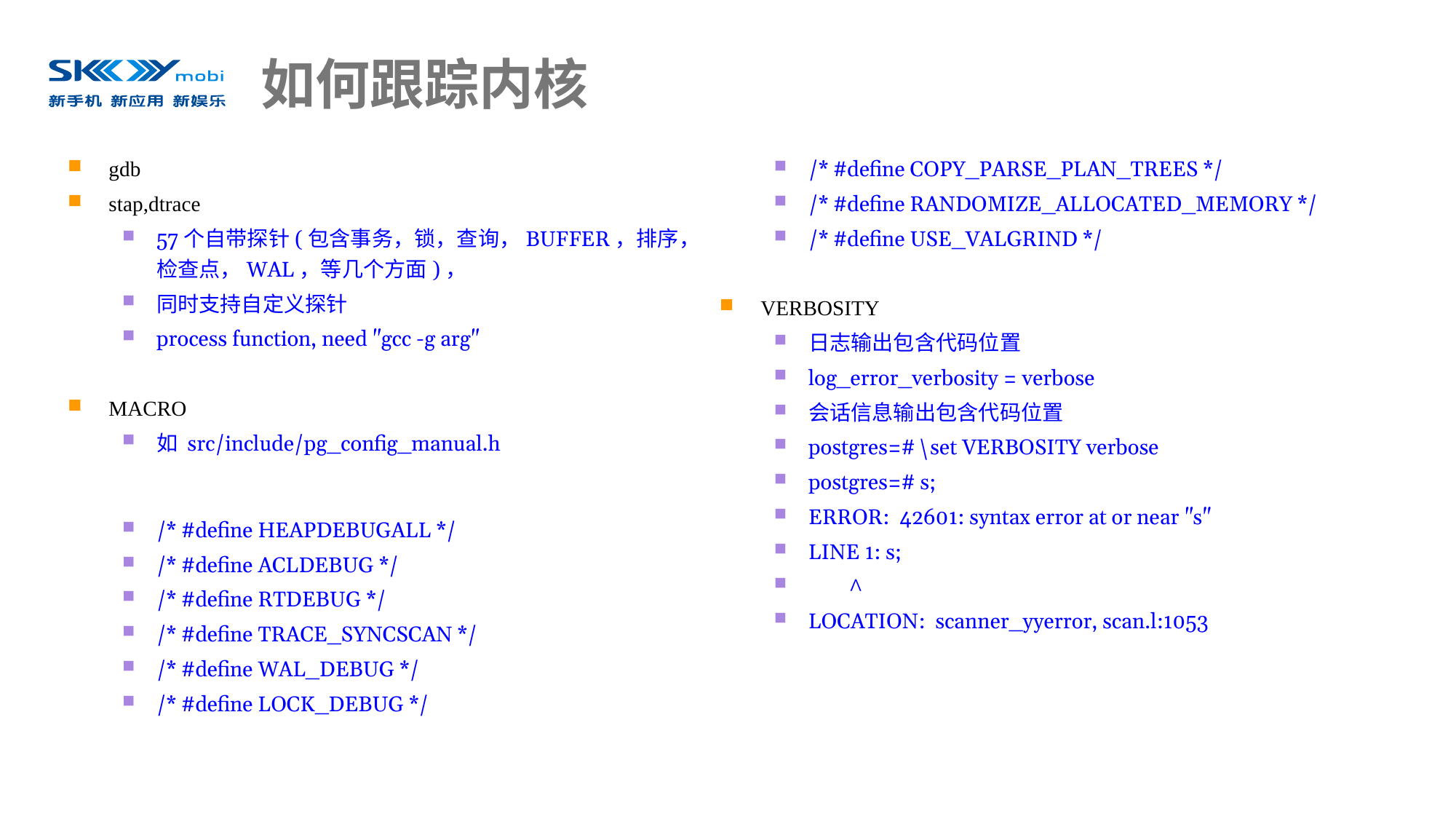

# 如何跟踪内核
gdb
stap,dtrace
57个自带探针(包含事务，锁，查询，BUFFER，排序，检查点，WAL，等几个方面)，
同时支持自定义探针
process function, need "gcc -g arg"

MACRO
如 src/include/pg_config_manual.h

/* #define HEAPDEBUGALL */
/* #define ACLDEBUG */
/* #define RTDEBUG */
/* #define TRACE_SYNCSCAN */
/* #define WAL_DEBUG */
/* #define LOCK_DEBUG */
/* #define COPY_PARSE_PLAN_TREES */
/* #define RANDOMIZE_ALLOCATED_MEMORY */
/* #define USE_VALGRIND */

VERBOSITY
日志输出包含代码位置
log_error_verbosity = verbose
会话信息输出包含代码位置
postgres=# \set VERBOSITY verbose
postgres=# s;
ERROR:  42601: syntax error at or near "s"
LINE 1: s;
        ^
LOCATION:  scanner_yyerror, scan.l:1053